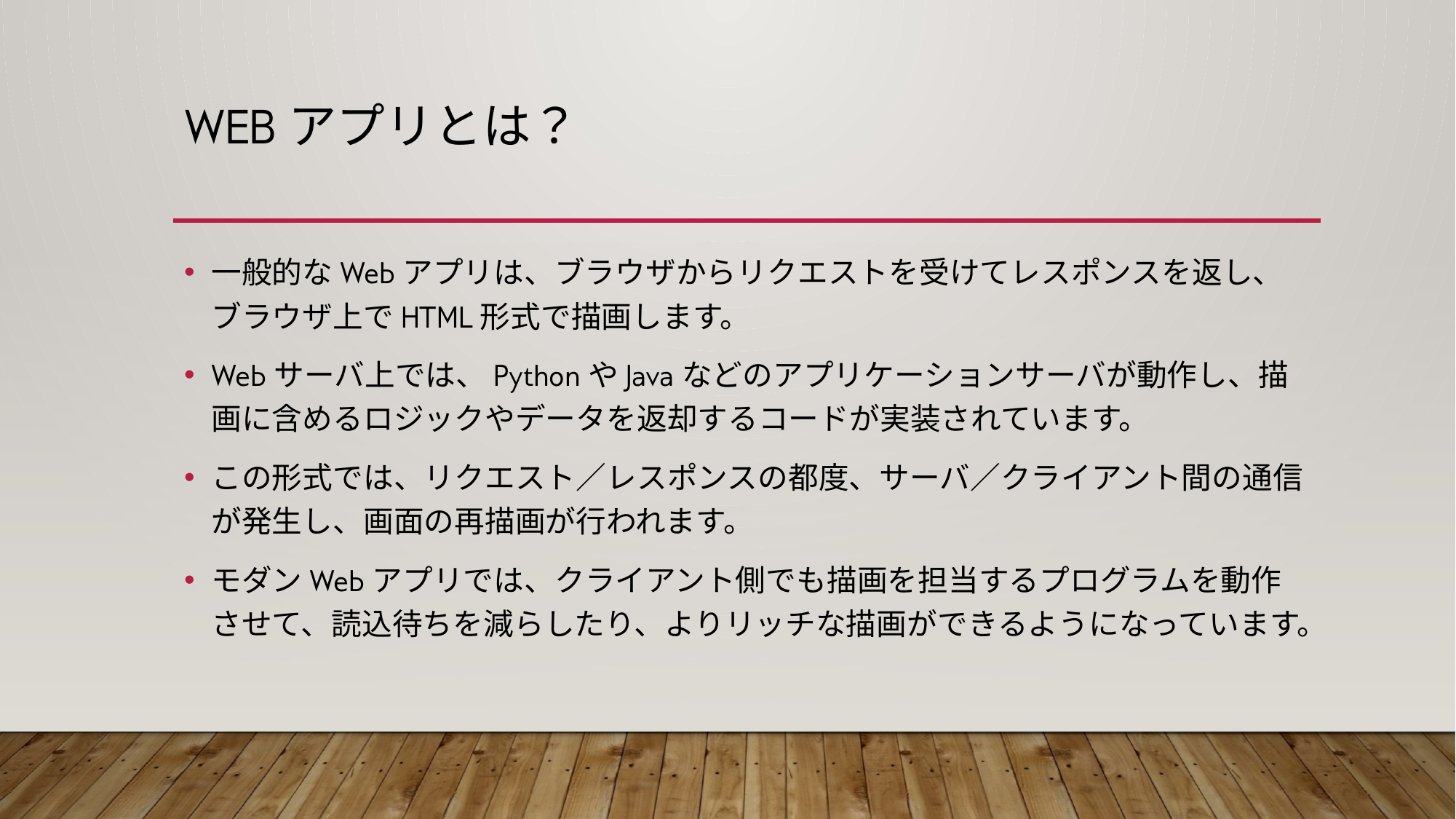

# Webアプリとは？
一般的なWebアプリは、ブラウザからリクエストを受けてレスポンスを返し、ブラウザ上でHTML形式で描画します。
Webサーバ上では、PythonやJavaなどのアプリケーションサーバが動作し、描画に含めるロジックやデータを返却するコードが実装されています。
この形式では、リクエスト／レスポンスの都度、サーバ／クライアント間の通信が発生し、画面の再描画が行われます。
モダンWebアプリでは、クライアント側でも描画を担当するプログラムを動作させて、読込待ちを減らしたり、よりリッチな描画ができるようになっています。